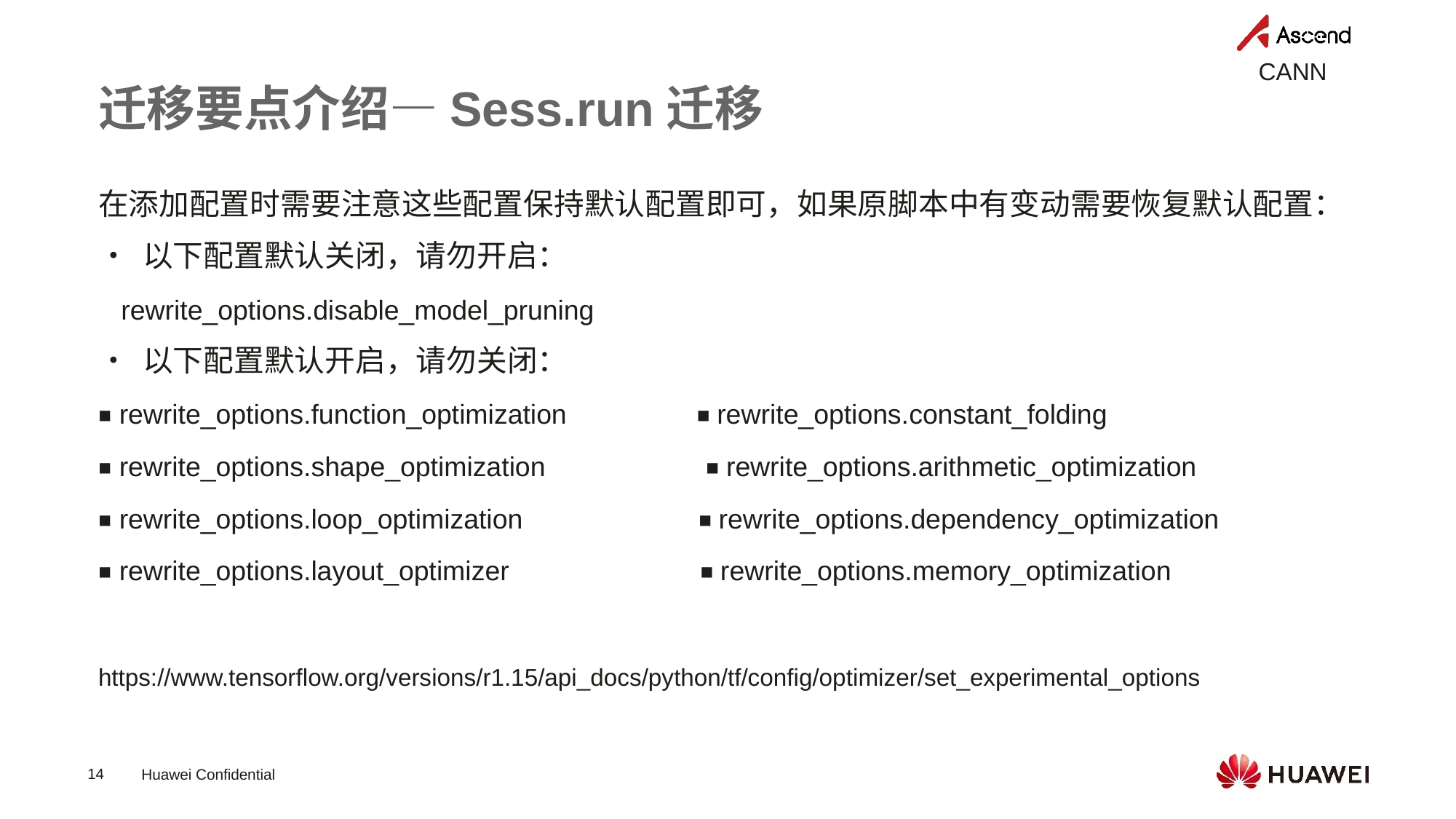

迁移要点介绍—Sess.run迁移
在添加配置时需要注意这些配置保持默认配置即可，如果原脚本中有变动需要恢复默认配置：
• 以下配置默认关闭，请勿开启：
   rewrite_options.disable_model_pruning
• 以下配置默认开启，请勿关闭：
◾ rewrite_options.function_optimization                 ◾ rewrite_options.constant_folding
◾ rewrite_options.shape_optimization                     ◾ rewrite_options.arithmetic_optimization
◾ rewrite_options.loop_optimization                       ◾ rewrite_options.dependency_optimization
◾ rewrite_options.layout_optimizer                         ◾ rewrite_options.memory_optimization

https://www.tensorflow.org/versions/r1.15/api_docs/python/tf/config/optimizer/set_experimental_options